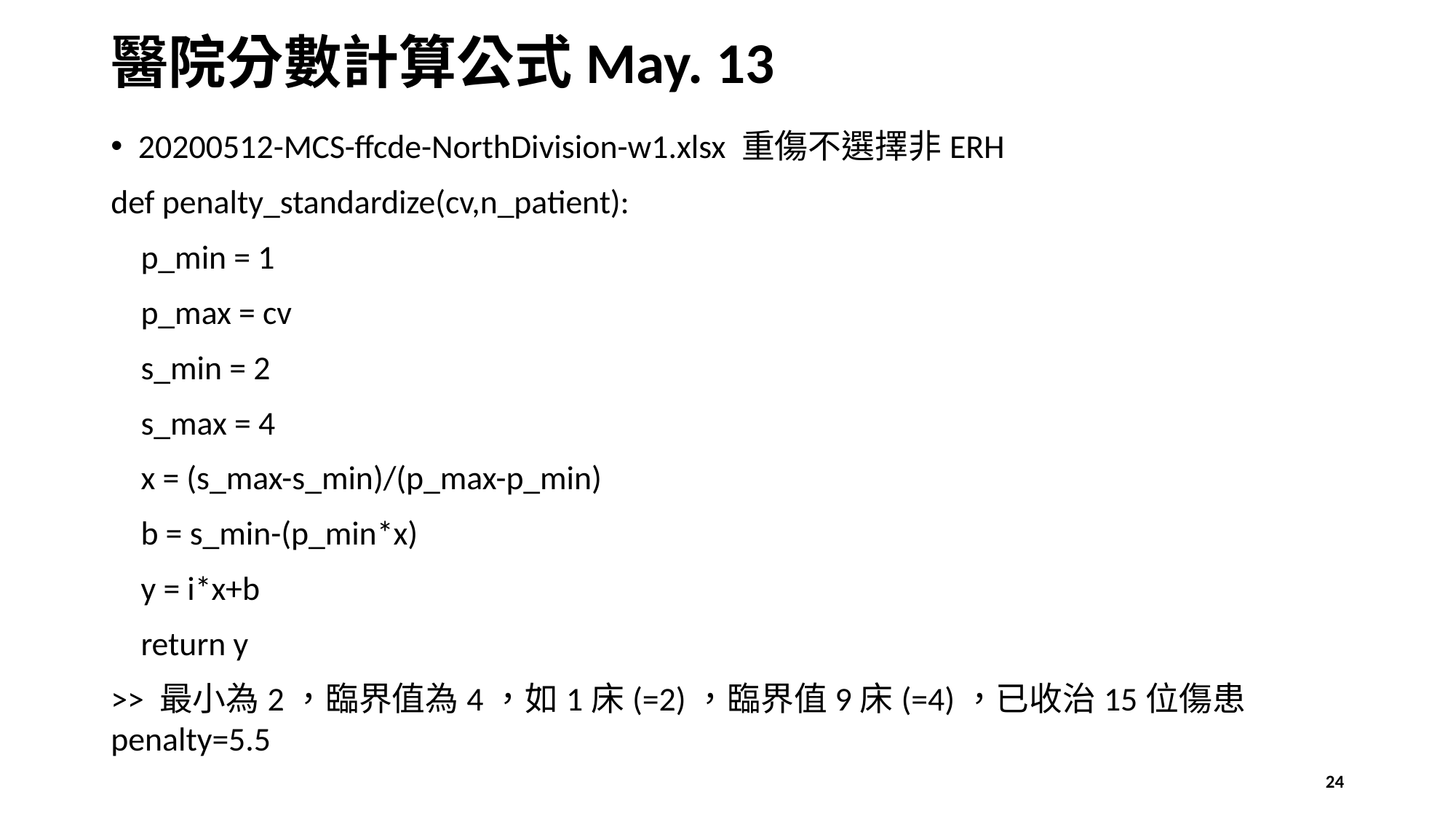

# 醫院分數計算公式May. 13
20200512-MCS-ffcde-NorthDivision-w1.xlsx 重傷不選擇非ERH
def penalty_standardize(cv,n_patient):
    p_min = 1
    p_max = cv
    s_min = 2
    s_max = 4
    x = (s_max-s_min)/(p_max-p_min)
    b = s_min-(p_min*x)
    y = i*x+b
    return y
>> 最小為2，臨界值為4，如1床(=2)，臨界值9床(=4)，已收治15位傷患penalty=5.5
24